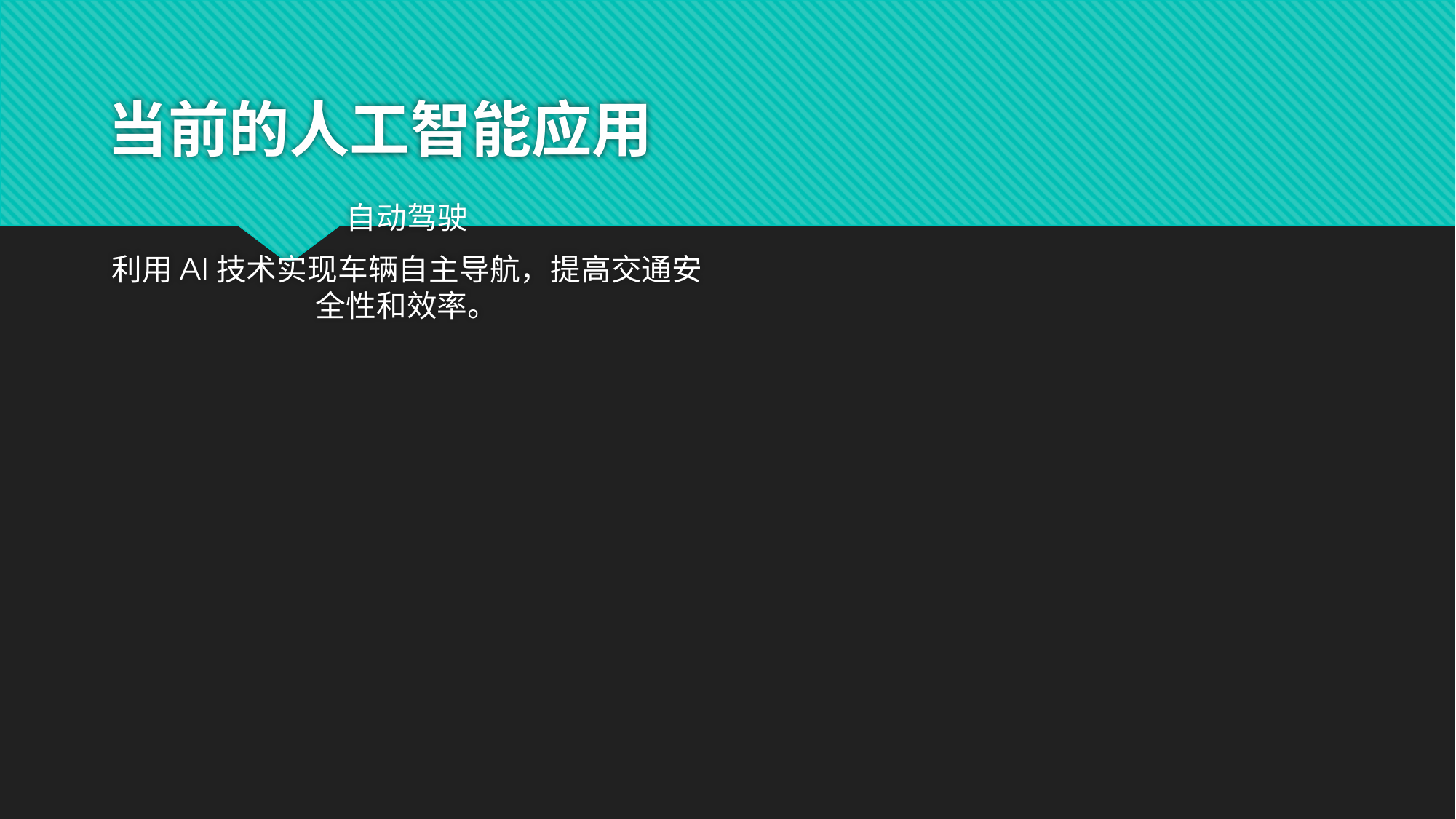

# 当前的人工智能应用
自动驾驶
利用AI技术实现车辆自主导航，提高交通安全性和效率。